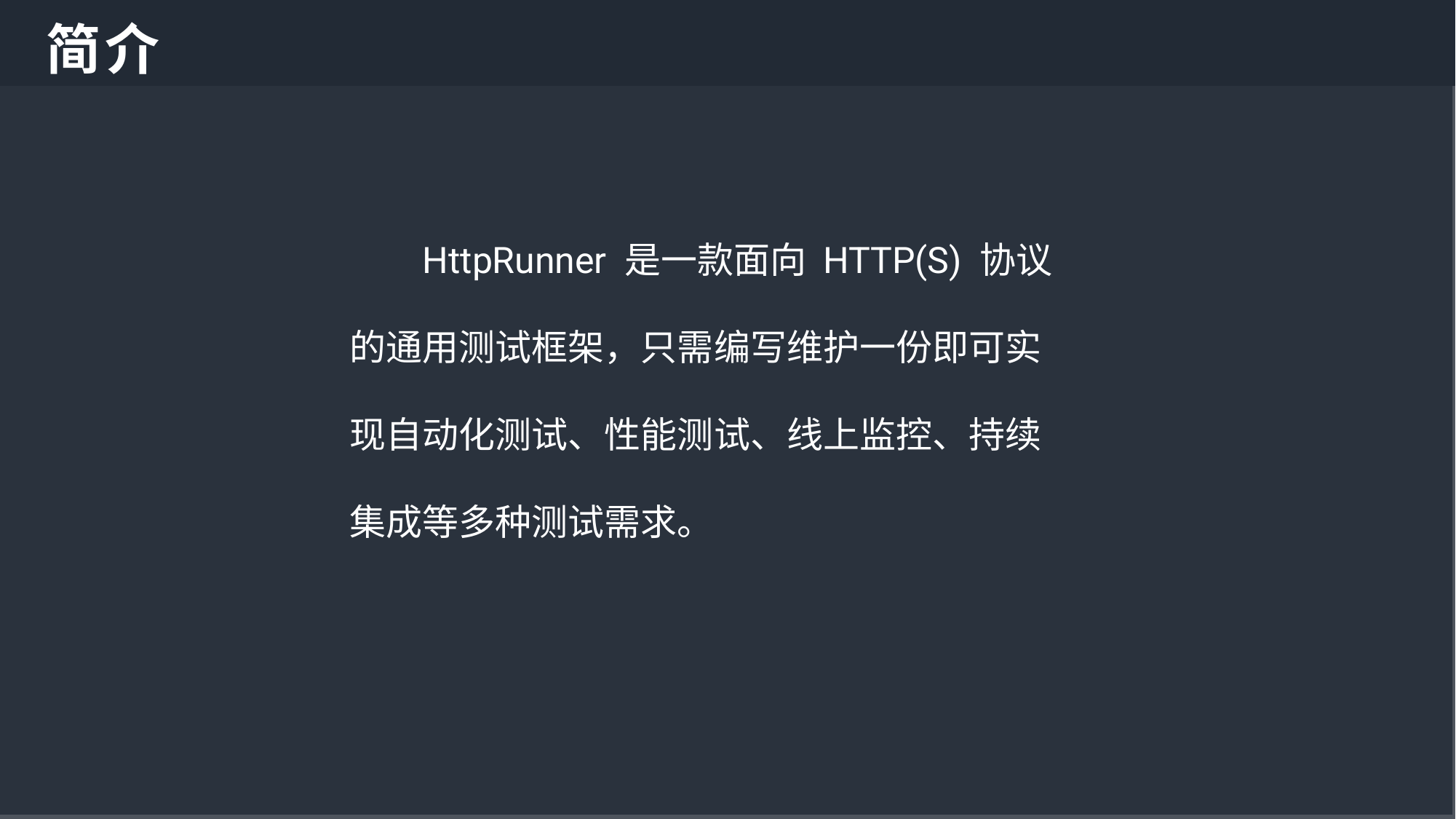

CONENTS
简介
        HttpRunner 是一款面向 HTTP(S) 协议

的通用测试框架，只需编写维护一份即可实

现自动化测试、性能测试、线上监控、持续

集成等多种测试需求。